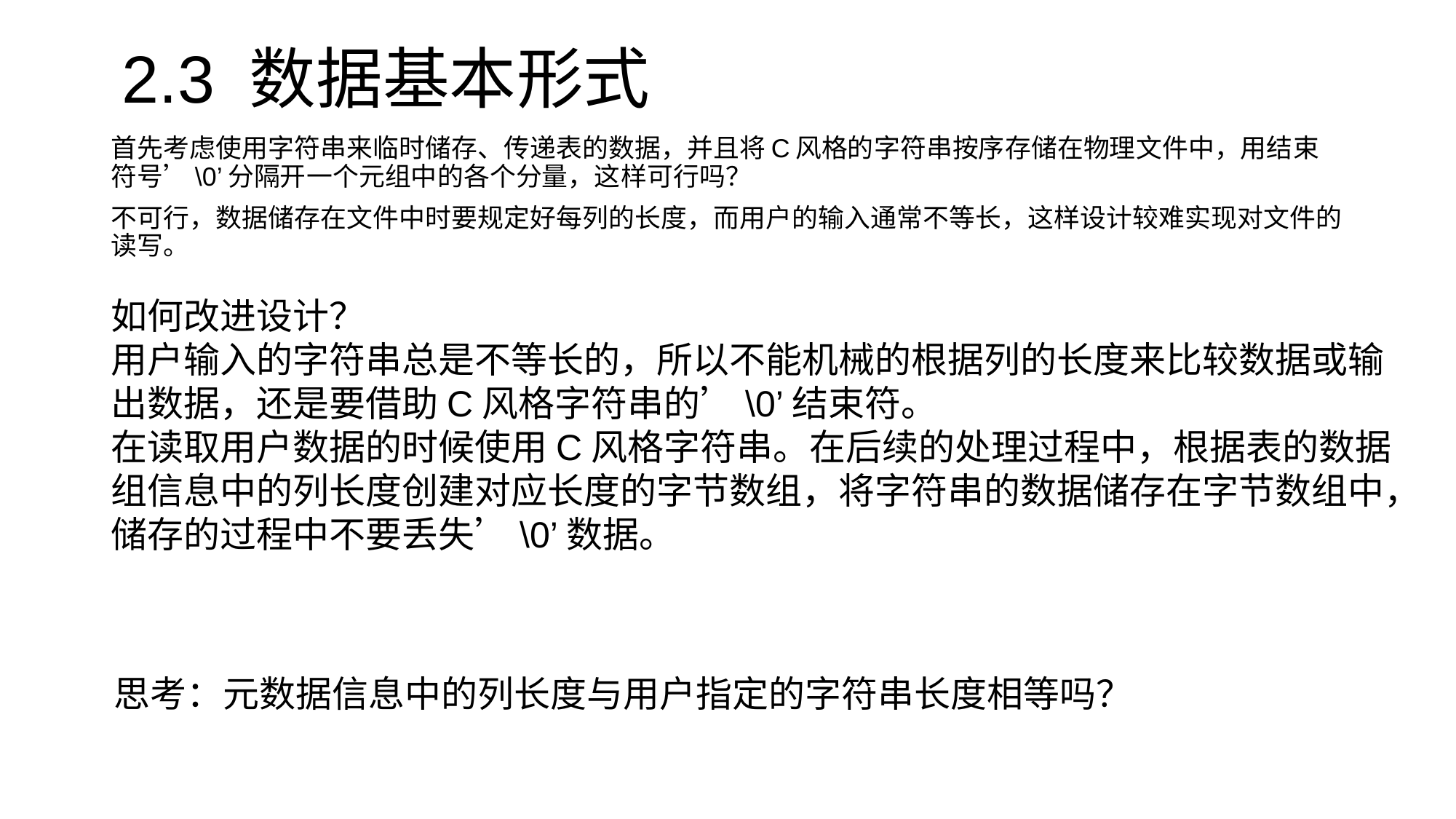

# 2.3 数据基本形式
首先考虑使用字符串来临时储存、传递表的数据，并且将C风格的字符串按序存储在物理文件中，用结束符号’\0’分隔开一个元组中的各个分量，这样可行吗？
不可行，数据储存在文件中时要规定好每列的长度，而用户的输入通常不等长，这样设计较难实现对文件的读写。

如何改进设计？
用户输入的字符串总是不等长的，所以不能机械的根据列的长度来比较数据或输出数据，还是要借助C风格字符串的’\0’结束符。
在读取用户数据的时候使用C风格字符串。在后续的处理过程中，根据表的数据组信息中的列长度创建对应长度的字节数组，将字符串的数据储存在字节数组中，储存的过程中不要丢失’\0’数据。

思考：元数据信息中的列长度与用户指定的字符串长度相等吗？